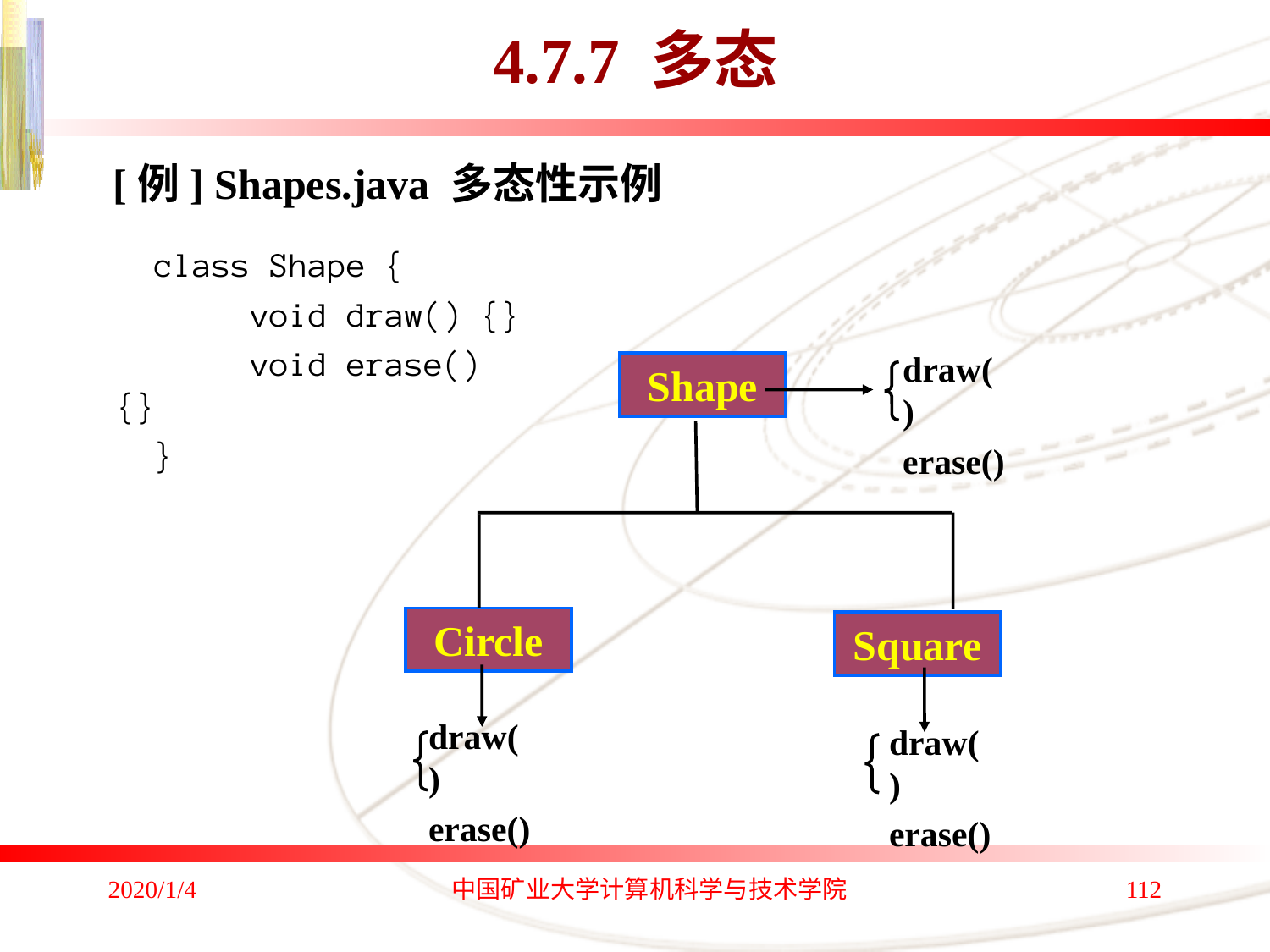

# 4.7.7 多态
[例] Shapes.java 多态性示例
class Shape {
     void draw() {}
     void erase() {}
}
draw()
erase()
Shape

Circle
Square

draw()
erase()
draw()
erase()

2020/1/4
中国矿业大学计算机科学与技术学院
112